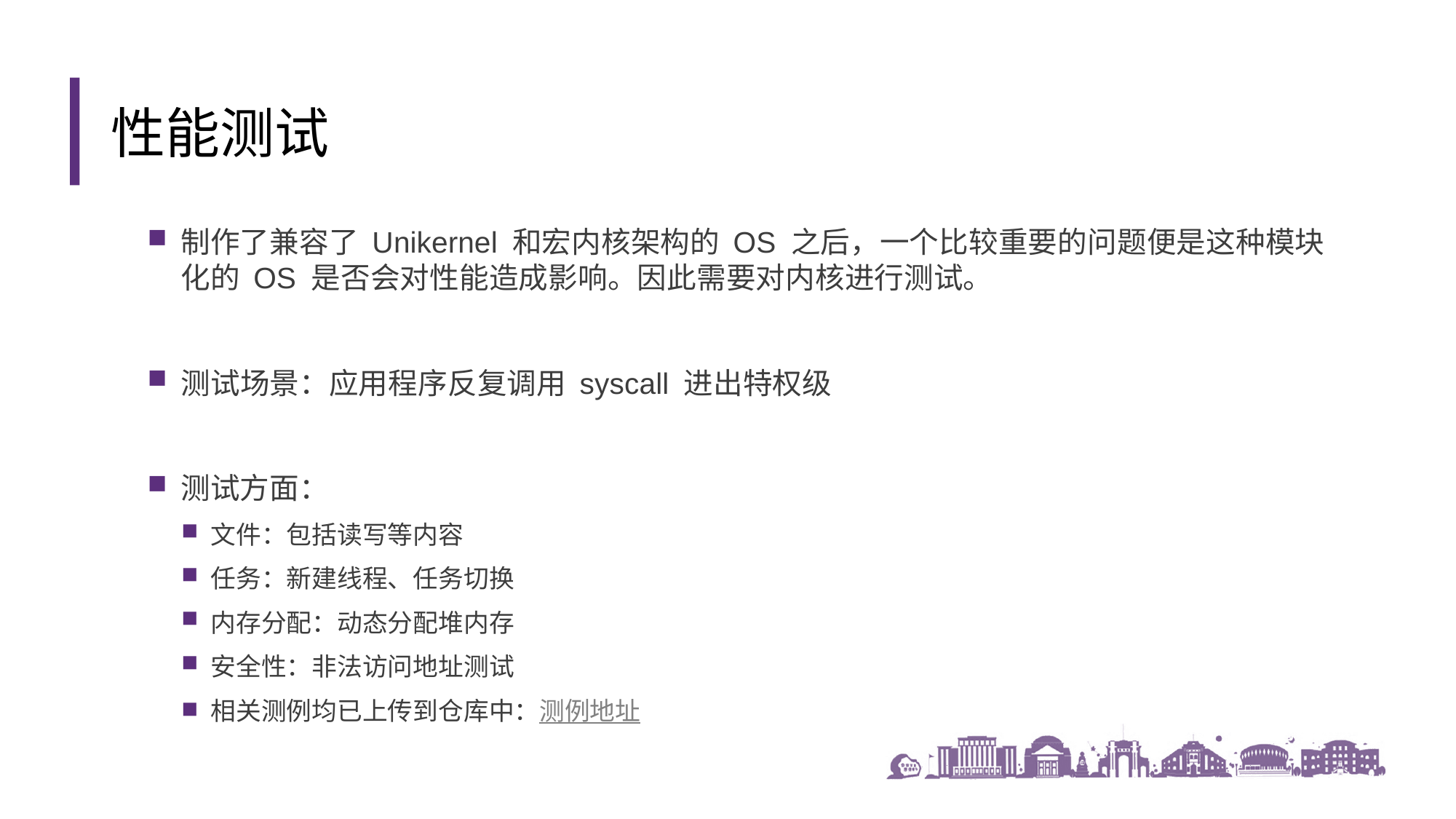

性能测试
制作了兼容了 Unikernel 和宏内核架构的 OS 之后，一个比较重要的问题便是这种模块化的 OS 是否会对性能造成影响。因此需要对内核进行测试。

测试场景：应用程序反复调用 syscall 进出特权级

测试方面：
文件：包括读写等内容
任务：新建线程、任务切换
内存分配：动态分配堆内存
安全性：非法访问地址测试
相关测例均已上传到仓库中：测例地址